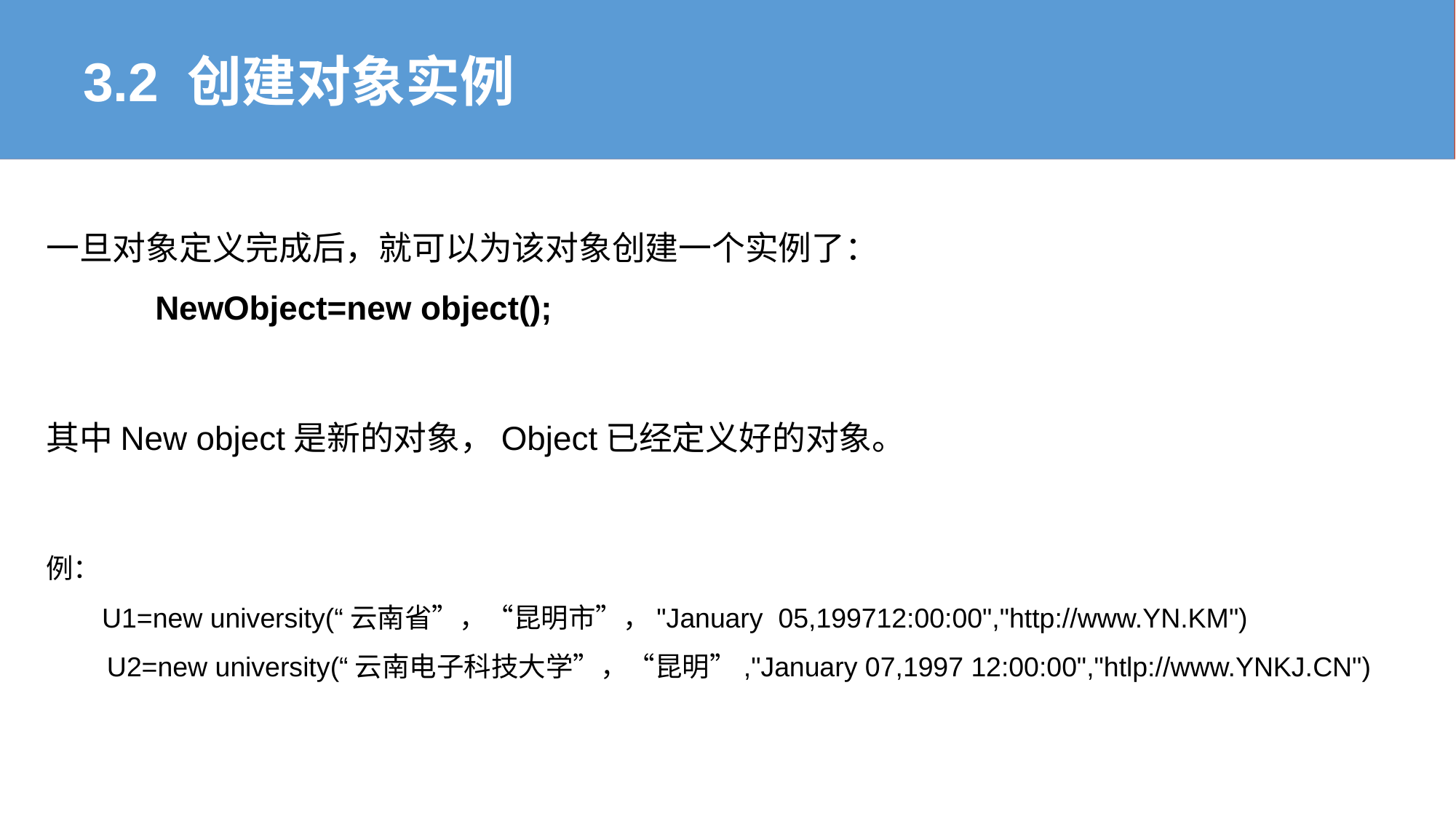

3.2 创建对象实例

一旦对象定义完成后，就可以为该对象创建一个实例了：
	NewObject=new object();
其中New object是新的对象，Object已经定义好的对象。

例：
        U1=new university(“云南省”，“昆明市”，"January  05,199712:00:00","http://www.YN.KM")
        U2=new university(“云南电子科技大学”，“昆明”,"January 07,1997 12:00:00","htlp://www.YNKJ.CN")